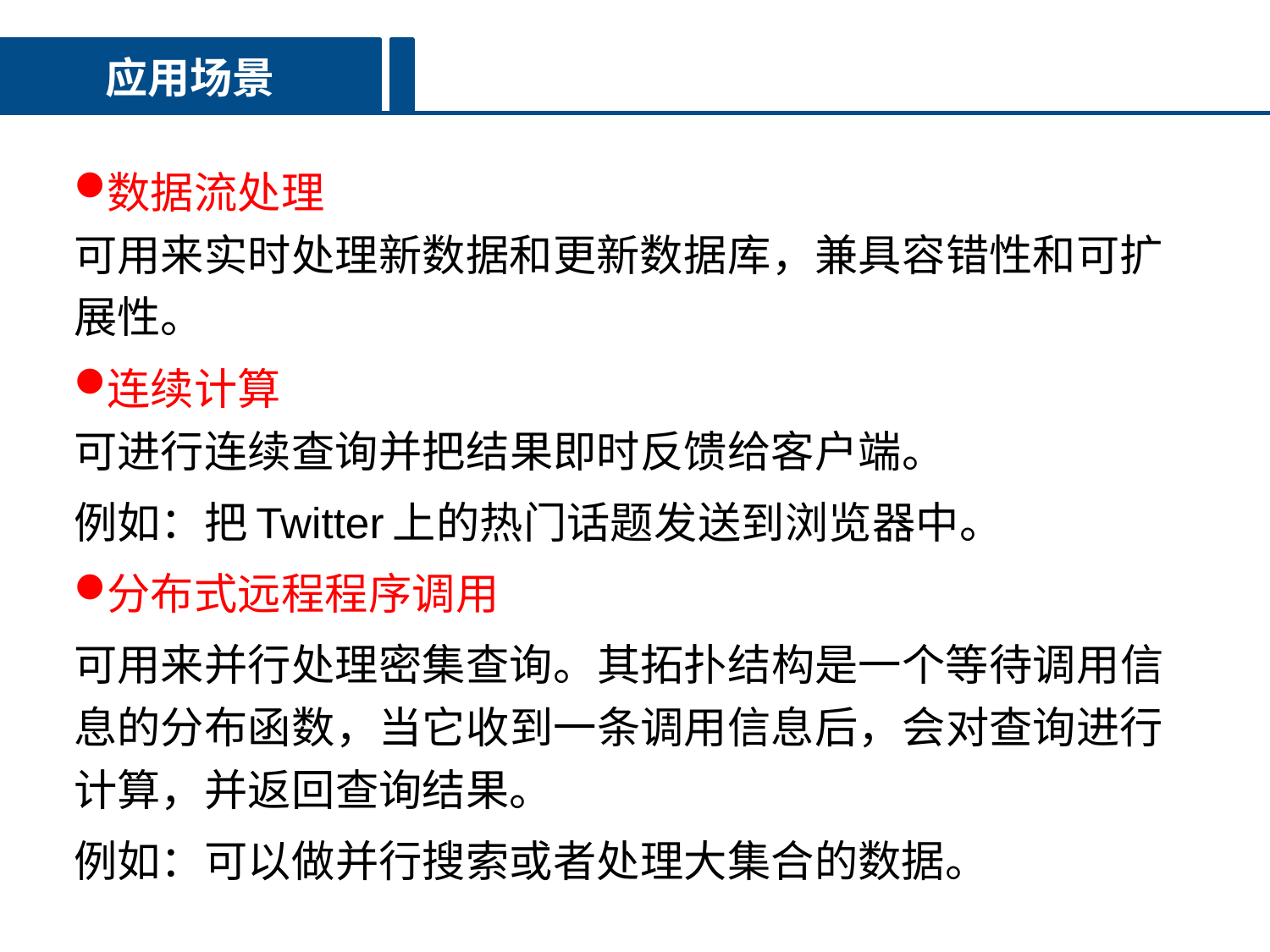

应用场景

数据流处理
可用来实时处理新数据和更新数据库，兼具容错性和可扩展性。
连续计算
可进行连续查询并把结果即时反馈给客户端。
例如：把Twitter上的热门话题发送到浏览器中。
分布式远程程序调用
可用来并行处理密集查询。其拓扑结构是一个等待调用信息的分布函数，当它收到一条调用信息后，会对查询进行计算，并返回查询结果。
例如：可以做并行搜索或者处理大集合的数据。